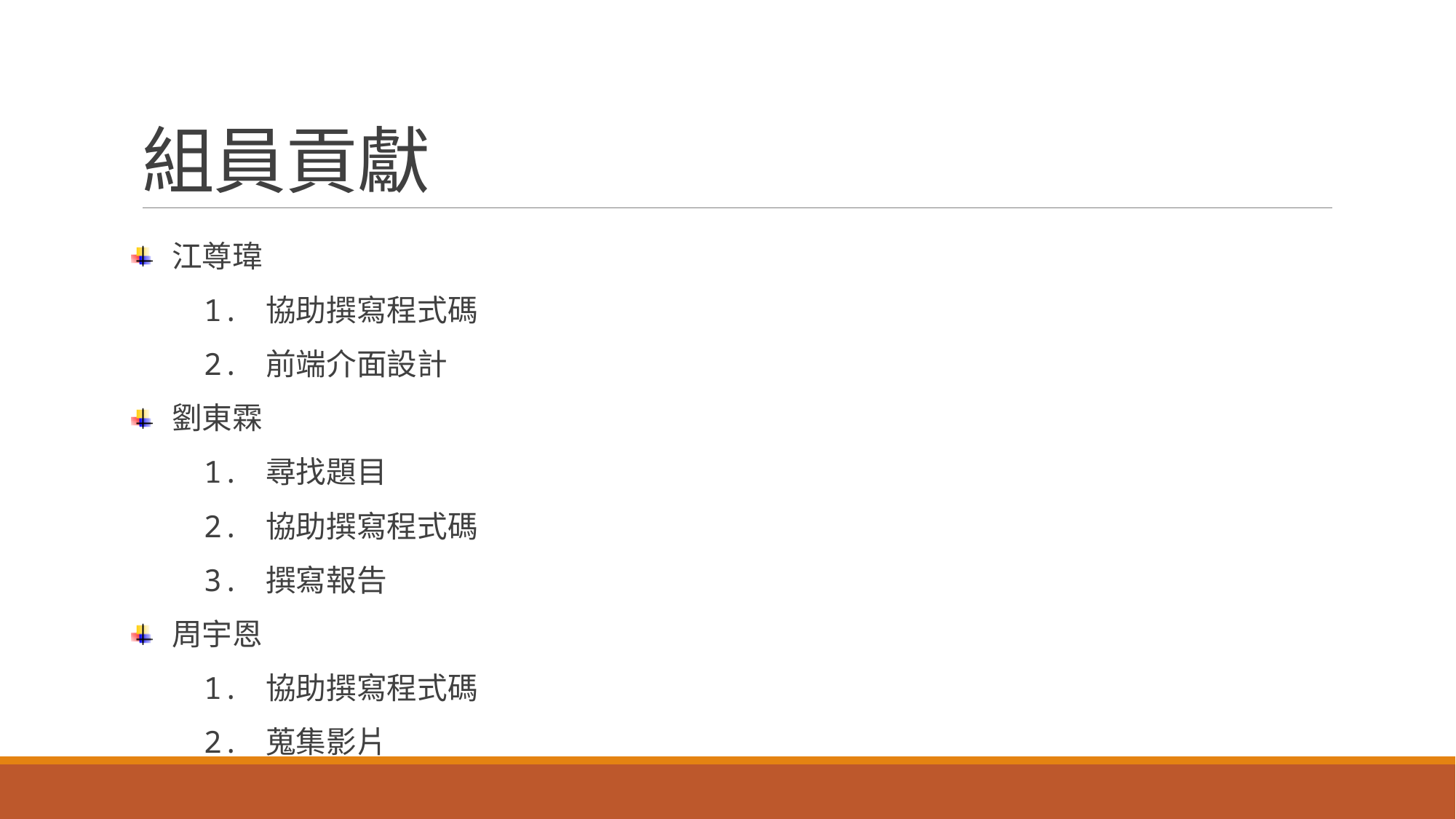

# 組員貢獻
江尊瑋
1. 協助撰寫程式碼
2. 前端介面設計
劉東霖
1. 尋找題目
2. 協助撰寫程式碼
3. 撰寫報告
周宇恩
1. 協助撰寫程式碼
2. 蒐集影片